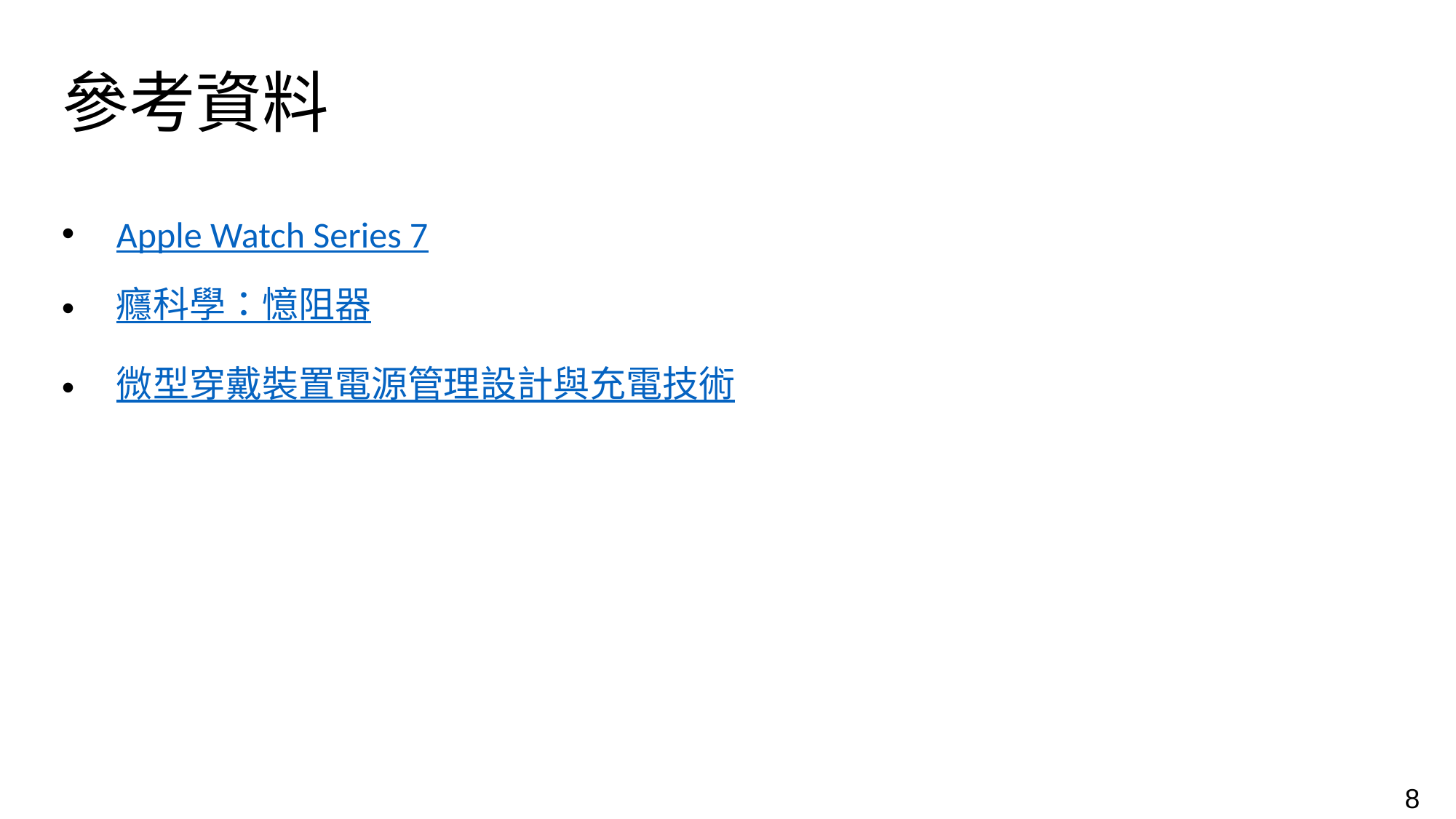

# 參考資料
Apple Watch Series 7
癮科學：憶阻器
微型穿戴裝置電源管理設計與充電技術

8